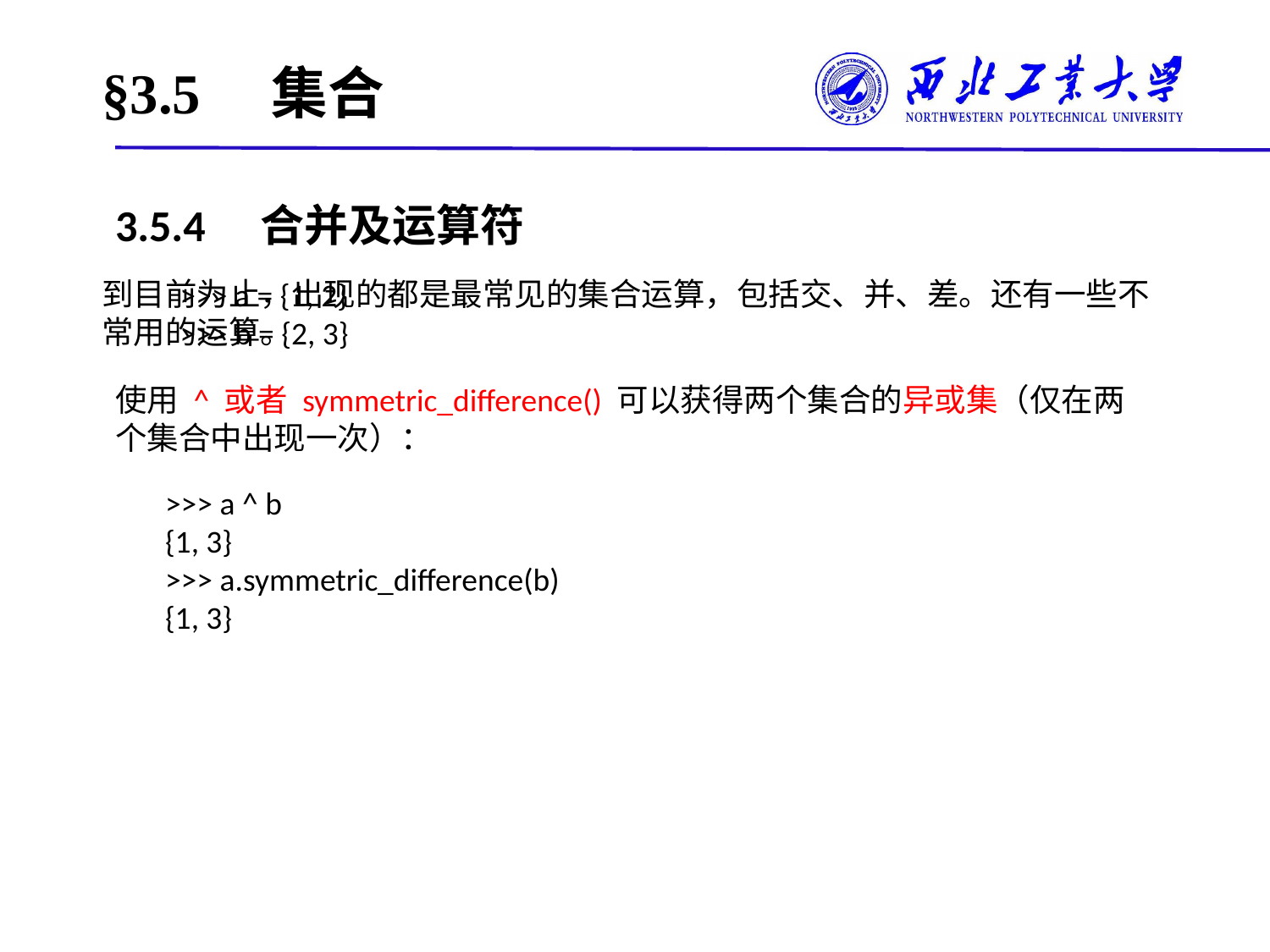

# §3.5　集合
3.5.4　合并及运算符

到目前为止，出现的都是最常见的集合运算，包括交、并、差。还有一些不常用的运算。
>>> a = {1, 2}
>>> b = {2, 3}
使用 ^ 或者 symmetric_difference() 可以获得两个集合的异或集（仅在两个集合中出现一次）：
>>> a ^ b
{1, 3}
>>> a.symmetric_difference(b)
{1, 3}